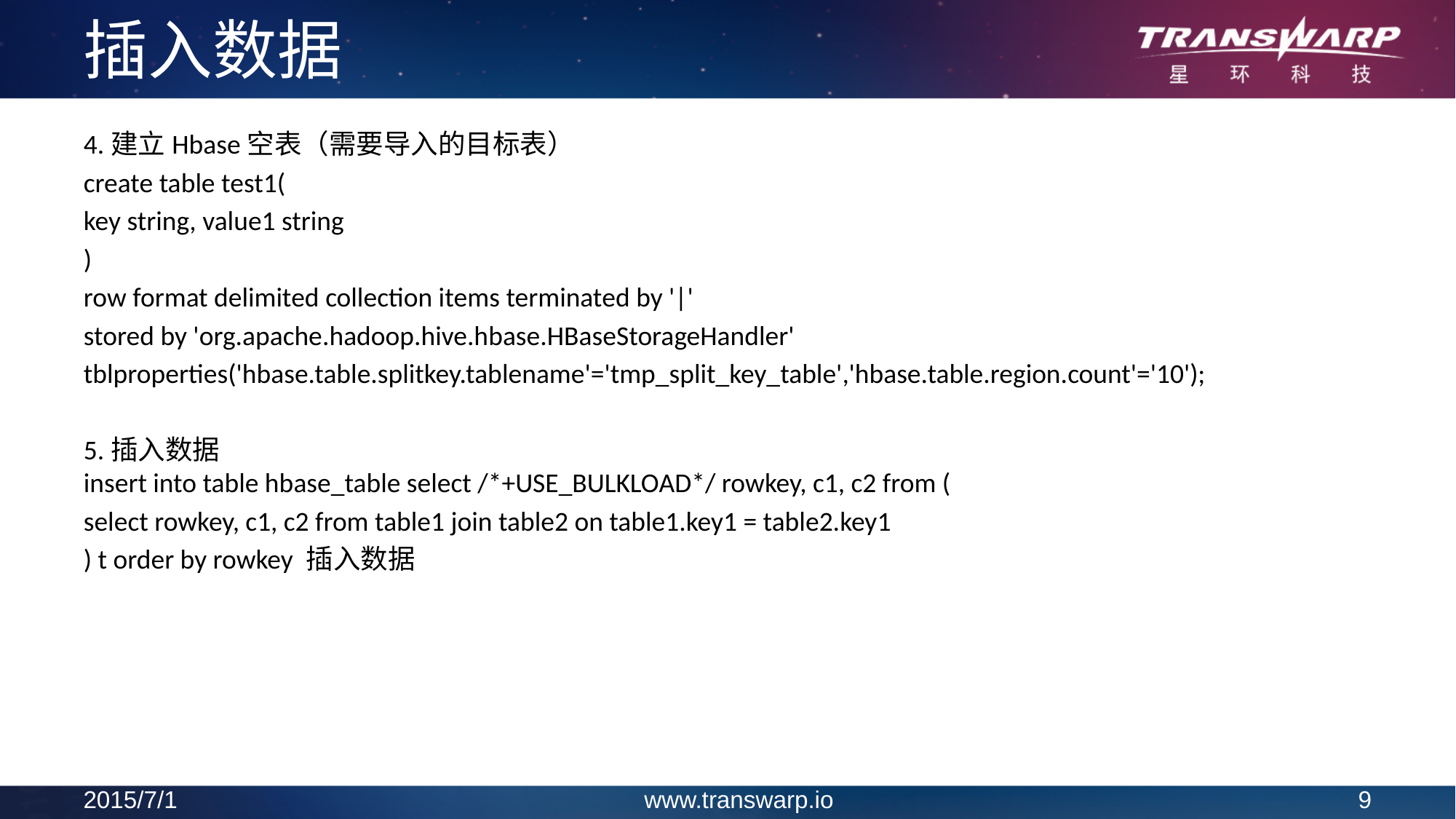

# 插入数据
4.建立Hbase空表（需要导入的目标表）
create table test1(
key string, value1 string
)
row format delimited collection items terminated by '|'
stored by 'org.apache.hadoop.hive.hbase.HBaseStorageHandler'
tblproperties('hbase.table.splitkey.tablename'='tmp_split_key_table','hbase.table.region.count'='10');

5.插入数据
insert into table hbase_table select /*+USE_BULKLOAD*/ rowkey, c1, c2 from (
select rowkey, c1, c2 from table1 join table2 on table1.key1 = table2.key1
) t order by rowkey 插入数据